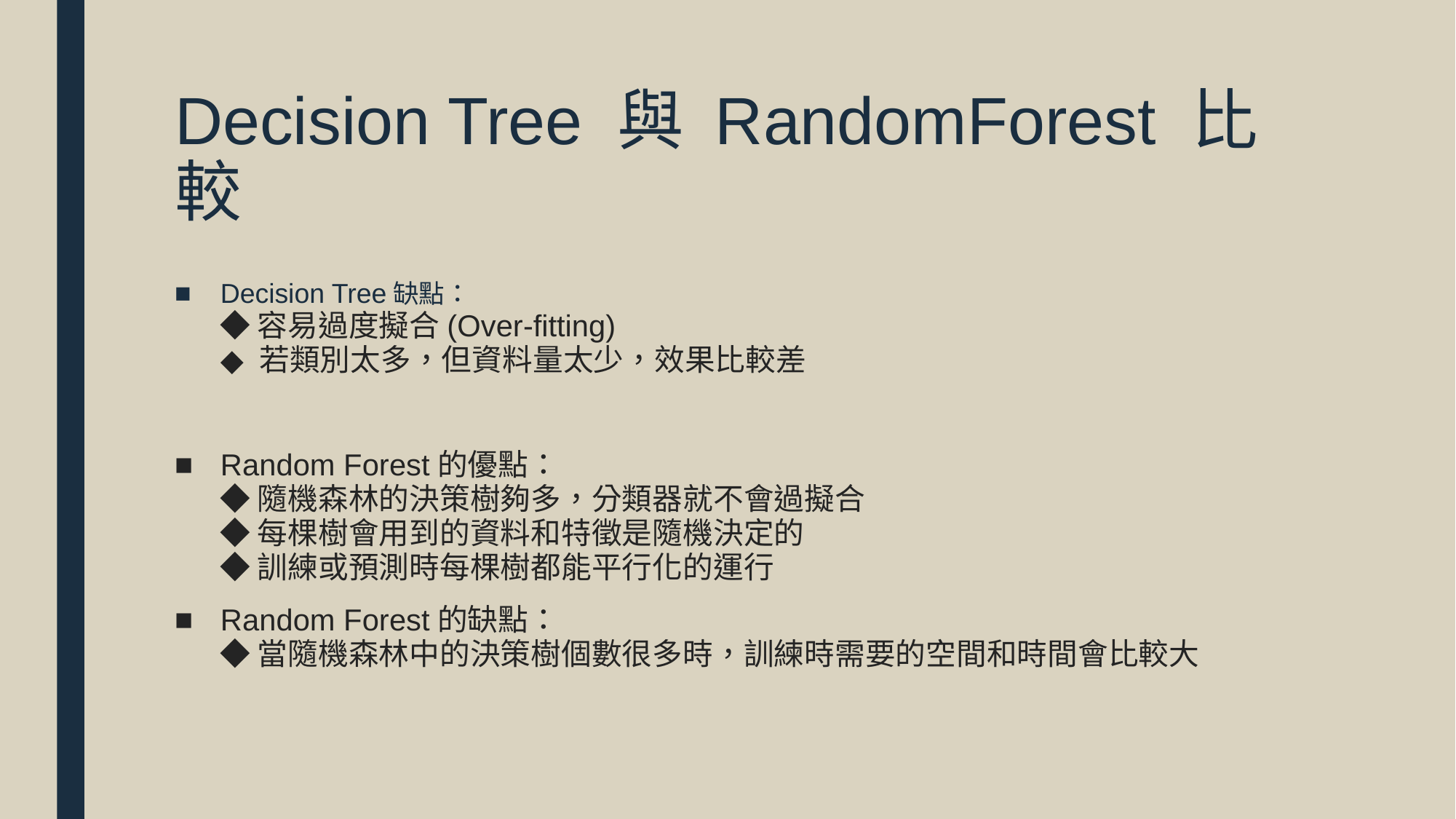

# Decision Tree 與 RandomForest 比較
Decision Tree缺點：
◆ 容易過度擬合(Over-fitting)
◆ 若類別太多，但資料量太少，效果比較差

Random Forest的優點：
◆ 隨機森林的決策樹夠多，分類器就不會過擬合
◆ 每棵樹會用到的資料和特徵是隨機決定的
◆ 訓練或預測時每棵樹都能平行化的運行
Random Forest的缺點：
◆ 當隨機森林中的決策樹個數很多時，訓練時需要的空間和時間會比較大